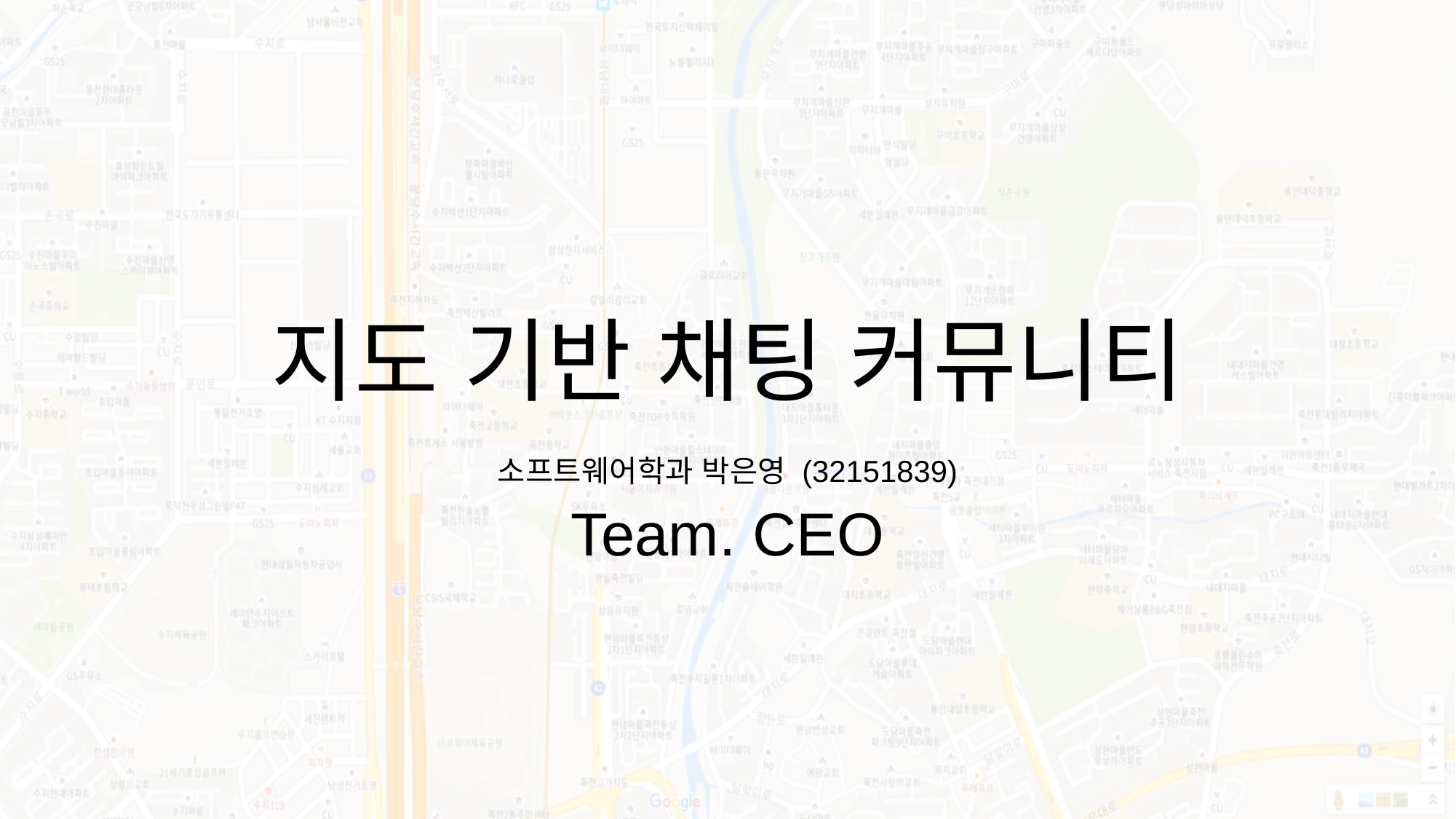

# 지도 기반 채팅 커뮤니티
소프트웨어학과 박은영 (32151839)
Team. CEO